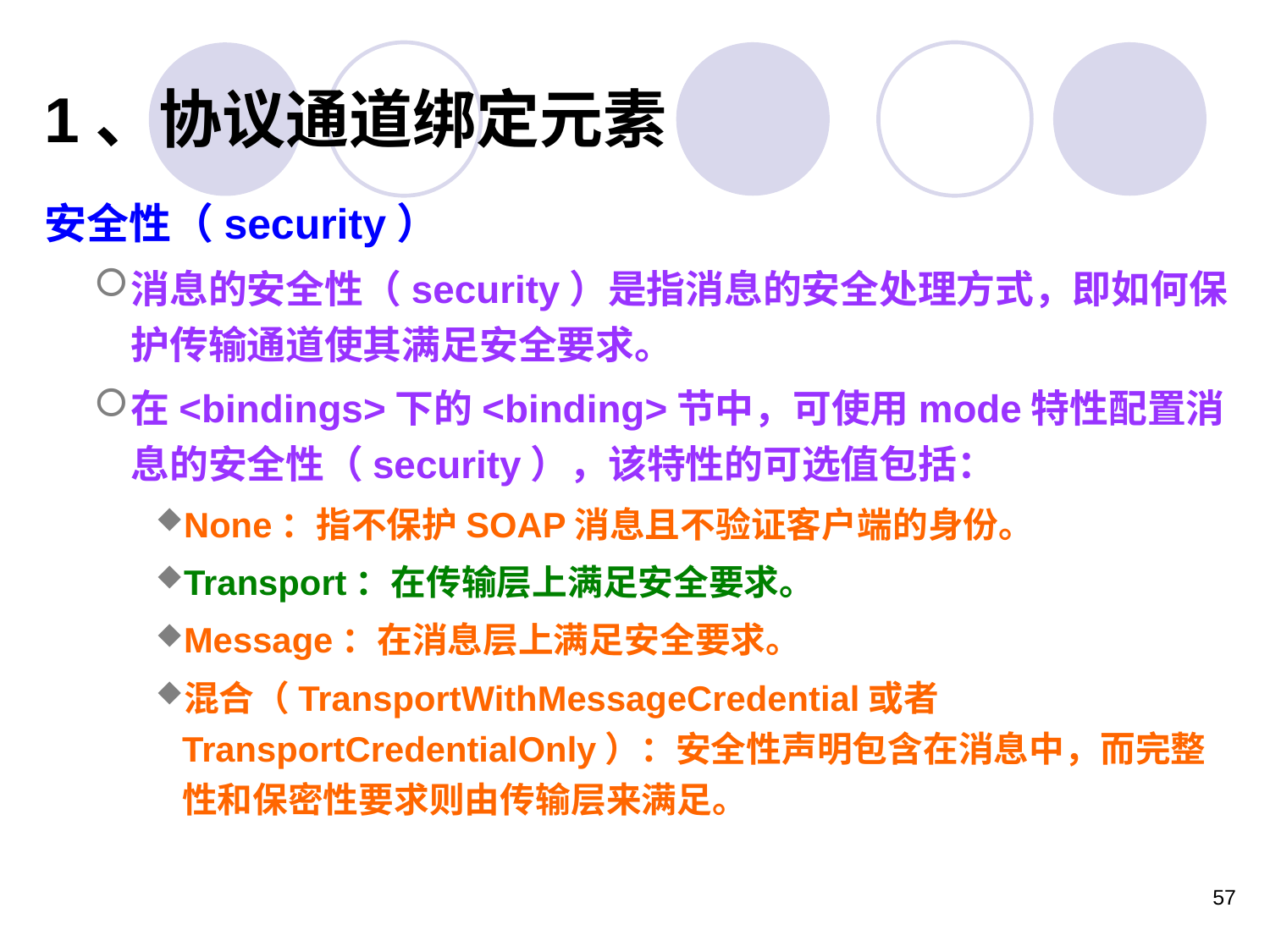

# 1、协议通道绑定元素
安全性（security）
消息的安全性（security）是指消息的安全处理方式，即如何保护传输通道使其满足安全要求。
在<bindings>下的<binding>节中，可使用mode特性配置消息的安全性（security），该特性的可选值包括：
None：指不保护SOAP消息且不验证客户端的身份。
Transport：在传输层上满足安全要求。
Message：在消息层上满足安全要求。
混合（TransportWithMessageCredential或者TransportCredentialOnly）：安全性声明包含在消息中，而完整性和保密性要求则由传输层来满足。
57